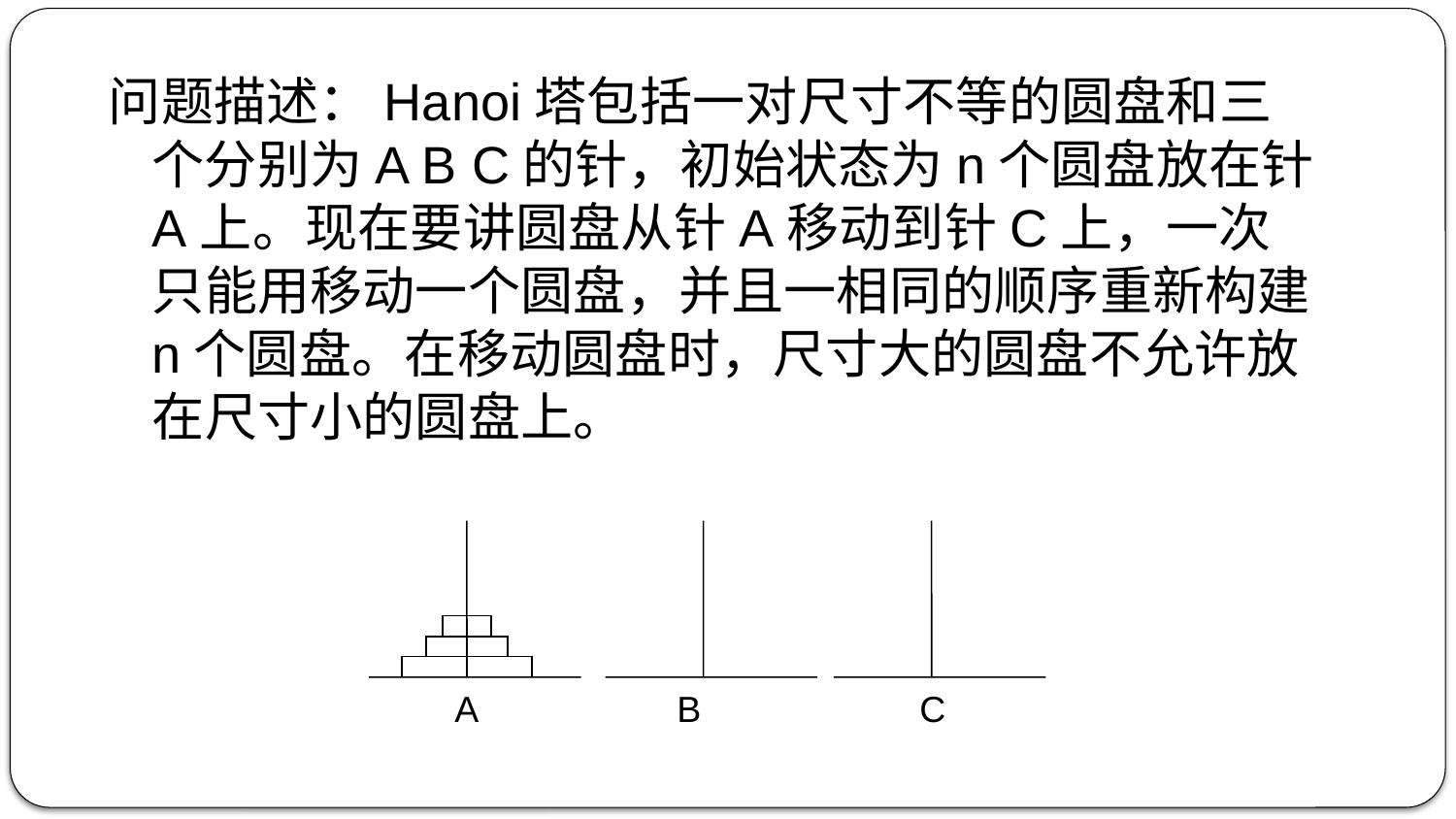

问题描述：Hanoi塔包括一对尺寸不等的圆盘和三个分别为A B C的针，初始状态为n个圆盘放在针A上。现在要讲圆盘从针A移动到针C上，一次只能用移动一个圆盘，并且一相同的顺序重新构建n个圆盘。在移动圆盘时，尺寸大的圆盘不允许放在尺寸小的圆盘上。

A

B

C